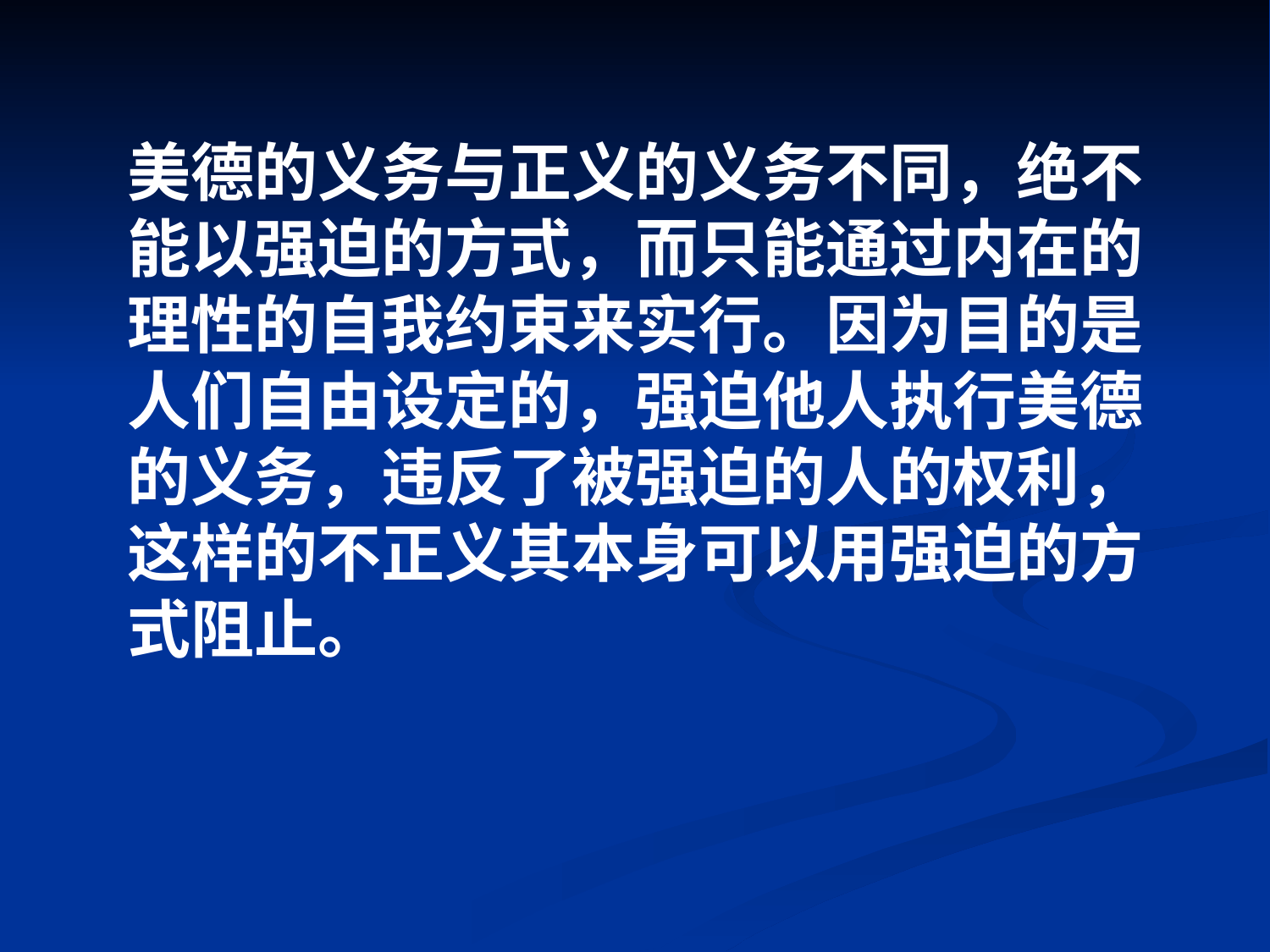

美德的义务与正义的义务不同，绝不能以强迫的方式，而只能通过内在的理性的自我约束来实行。因为目的是人们自由设定的，强迫他人执行美德的义务，违反了被强迫的人的权利，这样的不正义其本身可以用强迫的方式阻止。